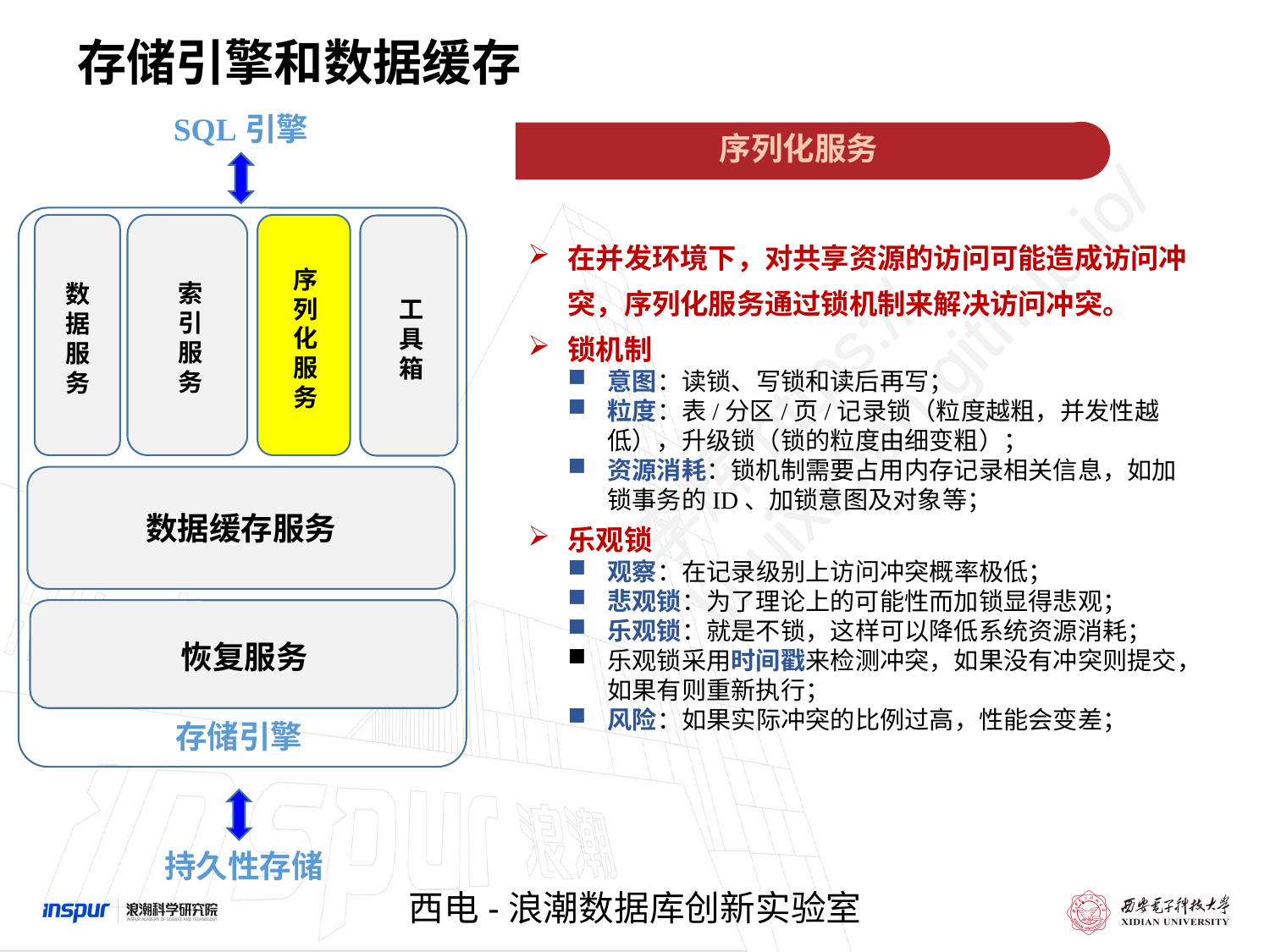

存储引擎和数据缓存
SQL引擎

序列化服务

在并发环境下，对共享资源的访问可能造成访问冲突，序列化服务通过锁机制来解决访问冲突。
锁机制
意图：读锁、写锁和读后再写；
粒度：表/分区/页/记录锁（粒度越粗，并发性越低），升级锁（锁的粒度由细变粗）；
资源消耗：锁机制需要占用内存记录相关信息，如加锁事务的ID、加锁意图及对象等；
乐观锁
观察：在记录级别上访问冲突概率极低；
悲观锁：为了理论上的可能性而加锁显得悲观；
乐观锁：就是不锁，这样可以降低系统资源消耗；
乐观锁采用时间戳来检测冲突，如果没有冲突则提交，如果有则重新执行；
风险：如果实际冲突的比例过高，性能会变差；
序
列
化
服
务
索
引
服
务
数
据
服
务
工
具
箱

数据缓存服务

恢复服务
存储引擎

持久性存储